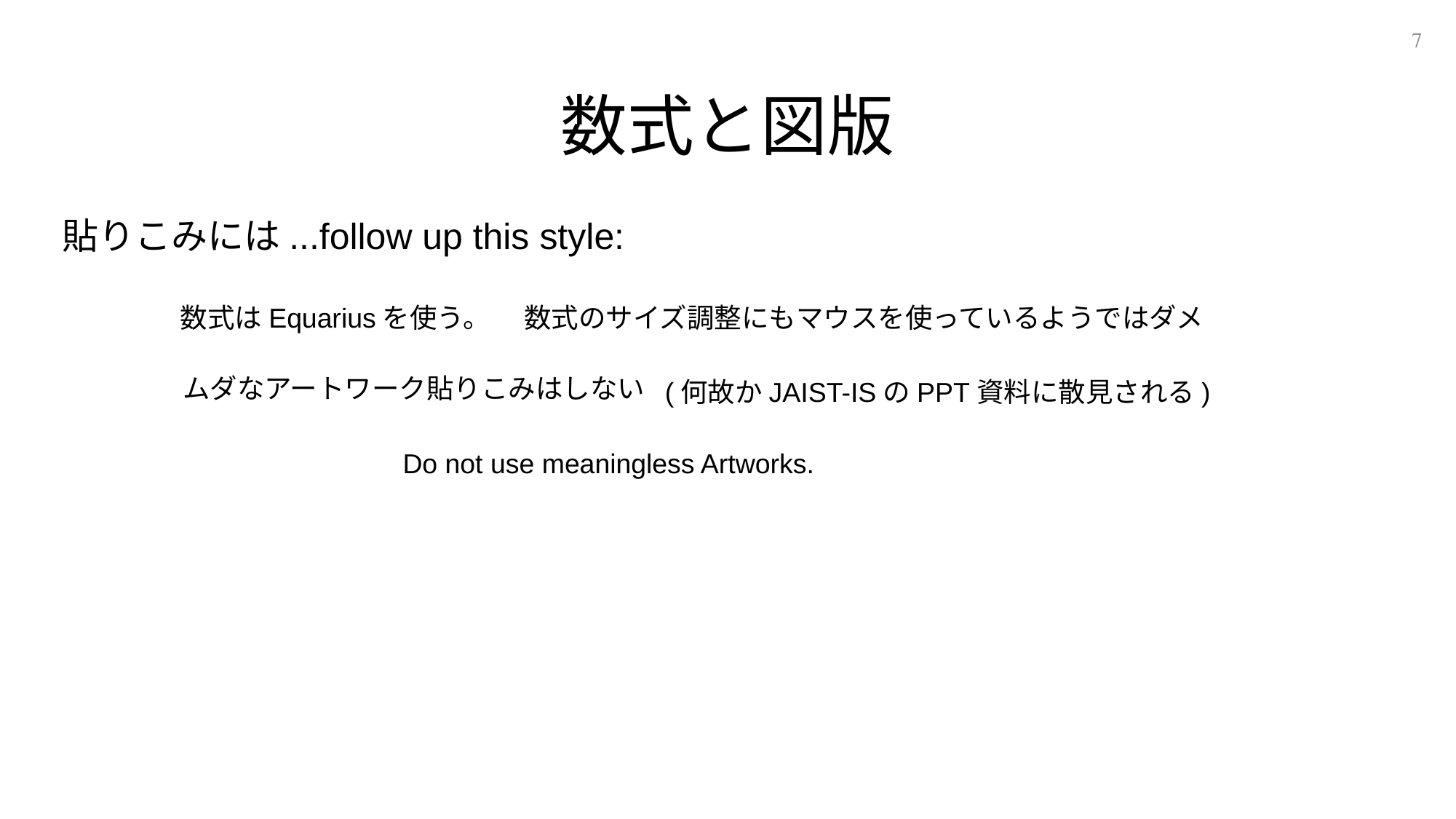

7
# 数式と図版
貼りこみには...follow up this style:
数式はEquariusを使う。
数式のサイズ調整にもマウスを使っているようではダメ
(何故かJAIST-ISのPPT資料に散見される)
ムダなアートワーク貼りこみはしない
Do not use meaningless Artworks.